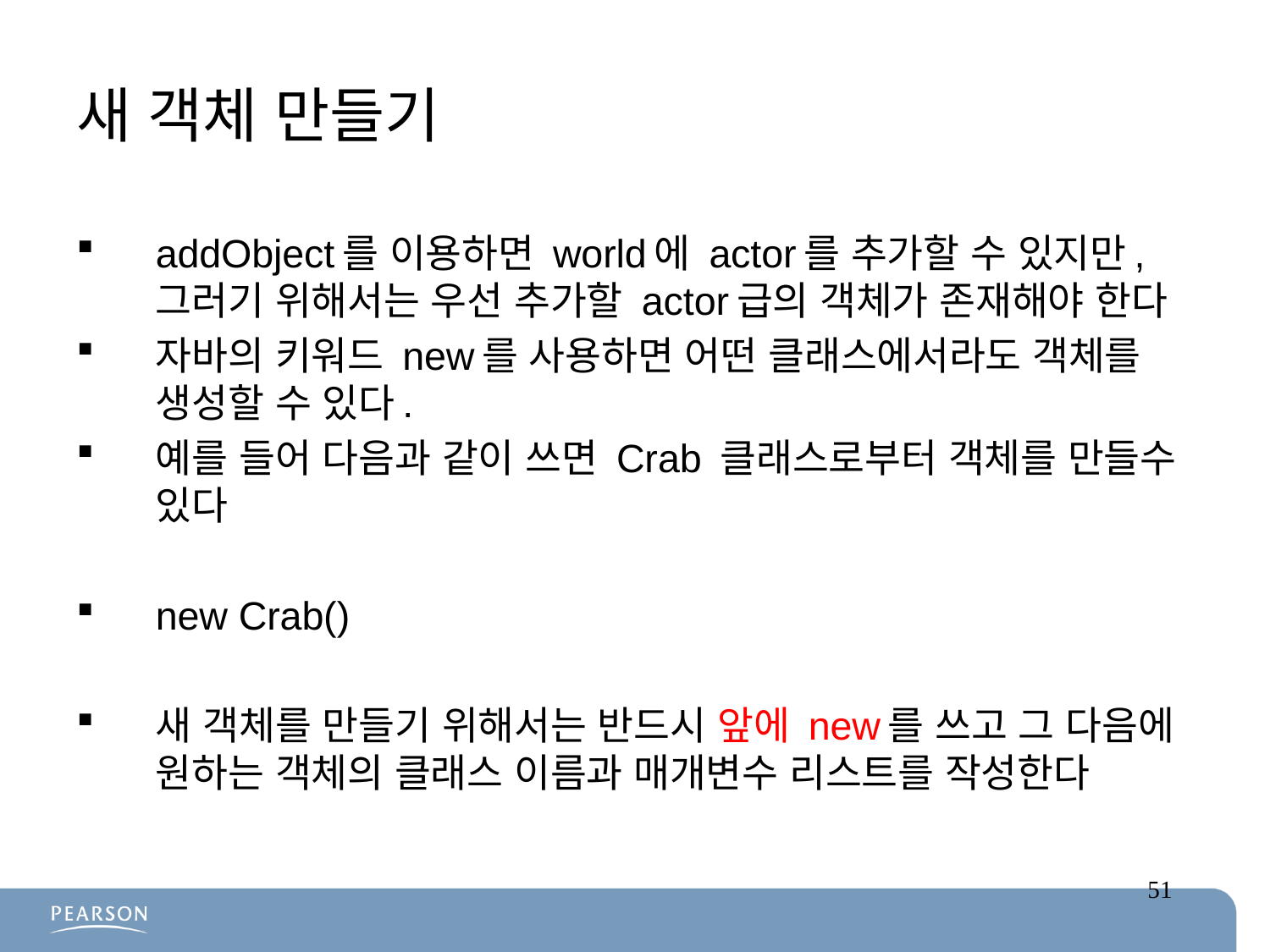

# 새 객체 만들기
addObject를 이용하면 world에 actor를 추가할 수 있지만, 그러기 위해서는 우선 추가할 actor급의 객체가 존재해야 한다
자바의 키워드 new를 사용하면 어떤 클래스에서라도 객체를 생성할 수 있다.
예를 들어 다음과 같이 쓰면 Crab 클래스로부터 객체를 만들수 있다

new Crab()

새 객체를 만들기 위해서는 반드시 앞에 new를 쓰고 그 다음에 원하는 객체의 클래스 이름과 매개변수 리스트를 작성한다
51